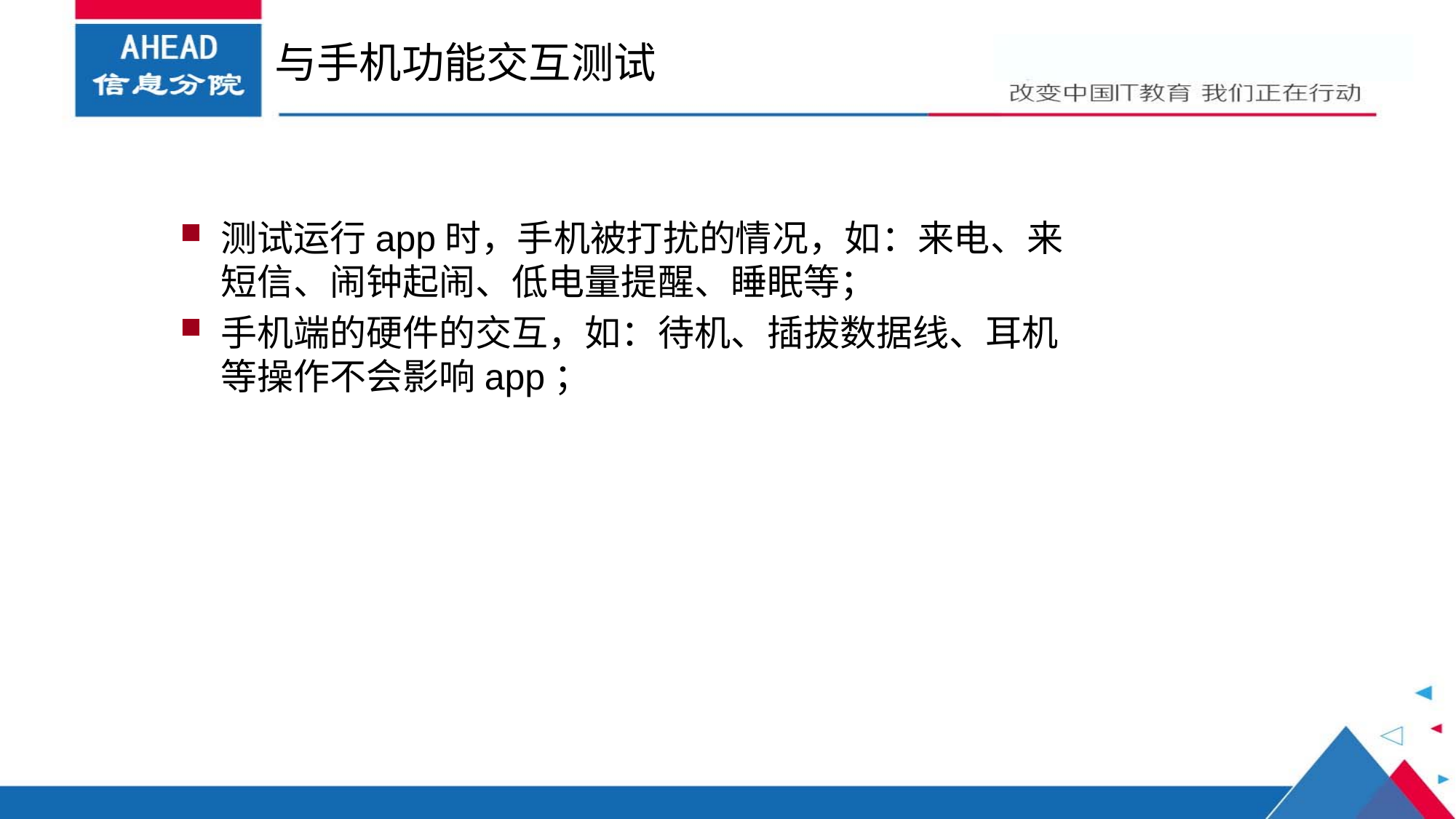

# 与手机功能交互测试
测试运行app时，手机被打扰的情况，如：来电、来短信、闹钟起闹、低电量提醒、睡眠等；
手机端的硬件的交互，如：待机、插拔数据线、耳机等操作不会影响app；